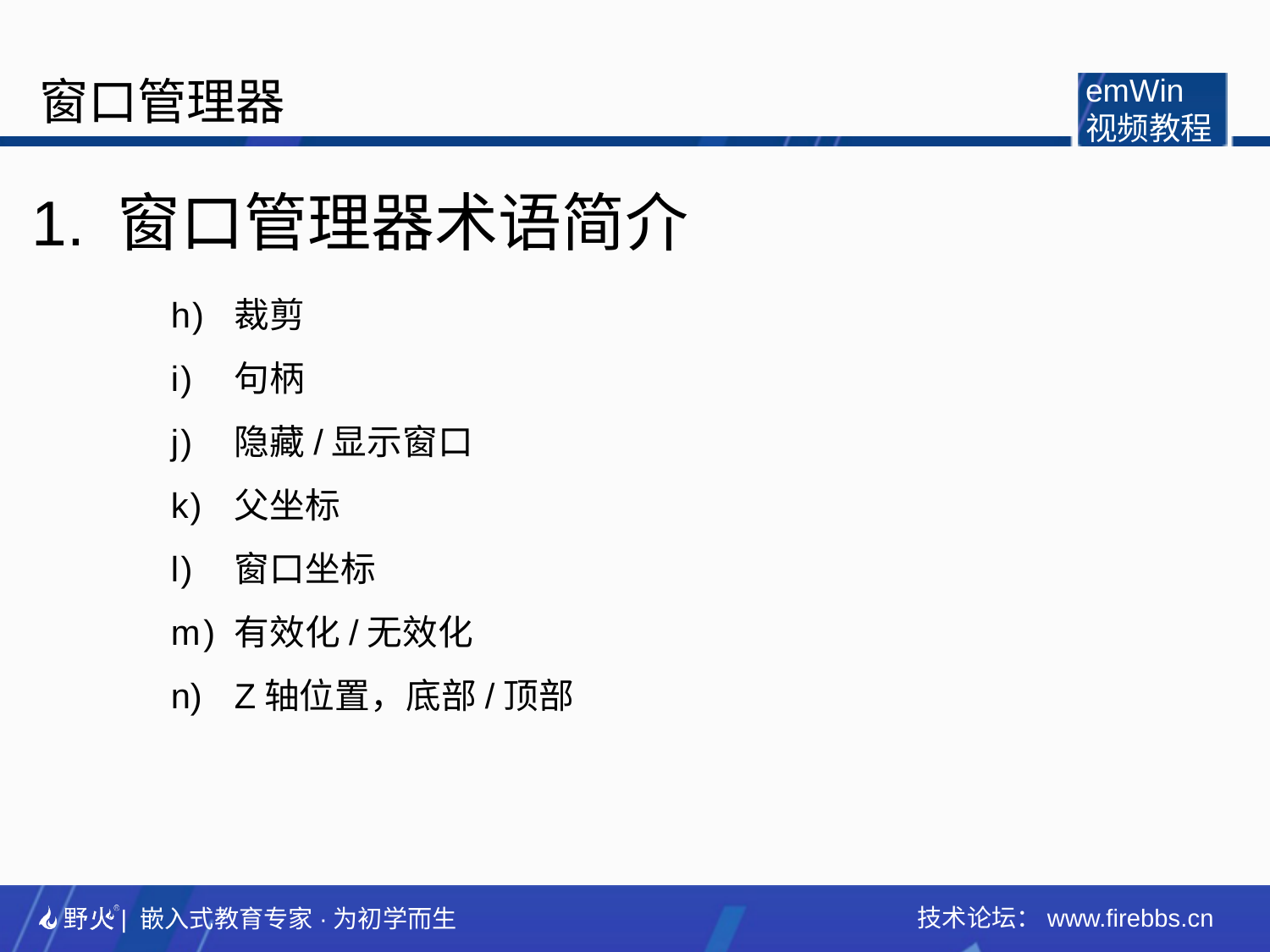

窗口管理器
emWin
视频教程
1. 窗口管理器术语简介
裁剪
句柄
隐藏/显示窗口
父坐标
窗口坐标
有效化/无效化
Z轴位置，底部/顶部